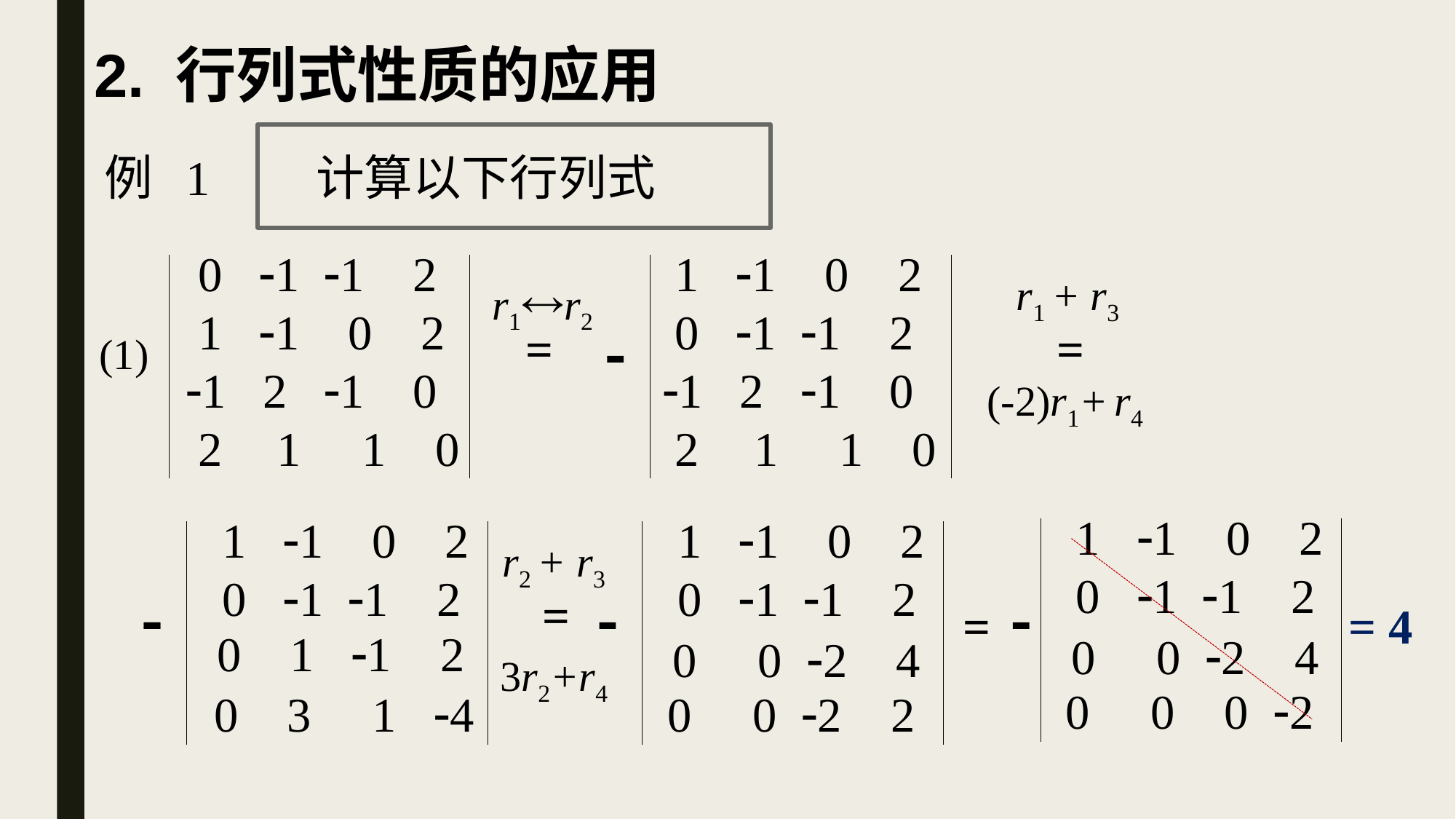

# 2. 行列式性质的应用

例  1
计算以下行列式
  0   −1  −1    2
  1   −1    0    2
 −1   2   −1    0
  2       1     1    0
  1   −1    0    2
  0   −1  −1    2
 −1   2   −1    0
  2       1     1    0

r1 + r3
r1↔r2
=
=
−
(1)
(-2)r1+ r4
  1   −1    0    2
  0   −1  −1    2
  1   −1    0    2
  0   −1  −1    2
  1   −1    0    2
  0   −1  −1    2
r2 + r3
=
−
−
−
−
=
= 4
0    1   −1    2
0     0  −2    4
0     0  −2    4
3r2+r4
0     0    0  −2
0    3     1   −4
0     0  −2    2